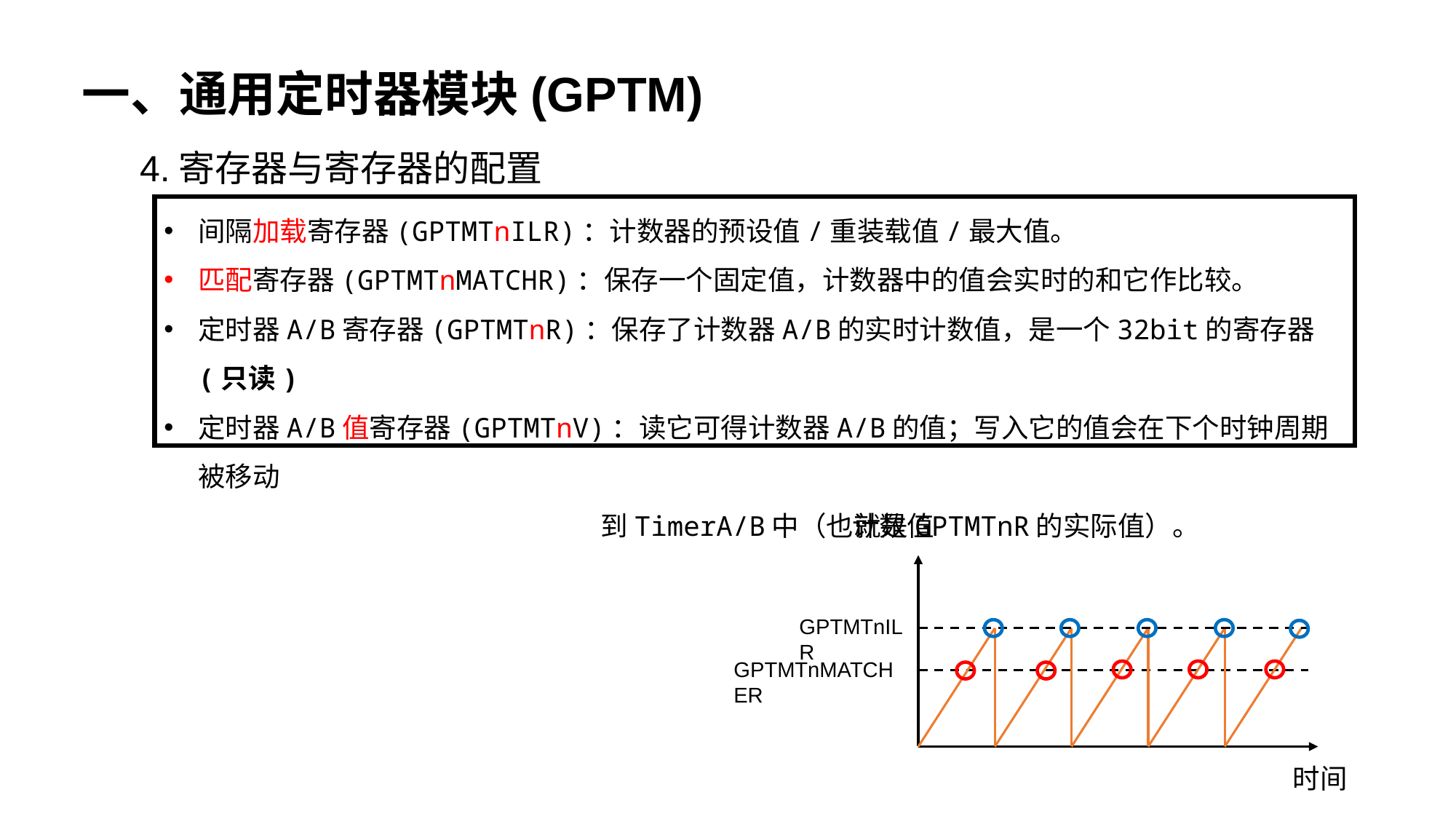

一、通用定时器模块(GPTM)
4.寄存器与寄存器的配置

间隔加载寄存器(GPTMTnILR)：计数器的预设值/重装载值/最大值。
匹配寄存器(GPTMTnMATCHR)：保存一个固定值，计数器中的值会实时的和它作比较。
定时器A/B寄存器(GPTMTnR)：保存了计数器A/B的实时计数值，是一个32bit的寄存器(只读)
定时器A/B值寄存器(GPTMTnV)：读它可得计数器A/B的值；写入它的值会在下个时钟周期被移动
				到TimerA/B中（也就是GPTMTnR的实际值）。

计数值
时间
GPTMTnILR
GPTMTnMATCHER